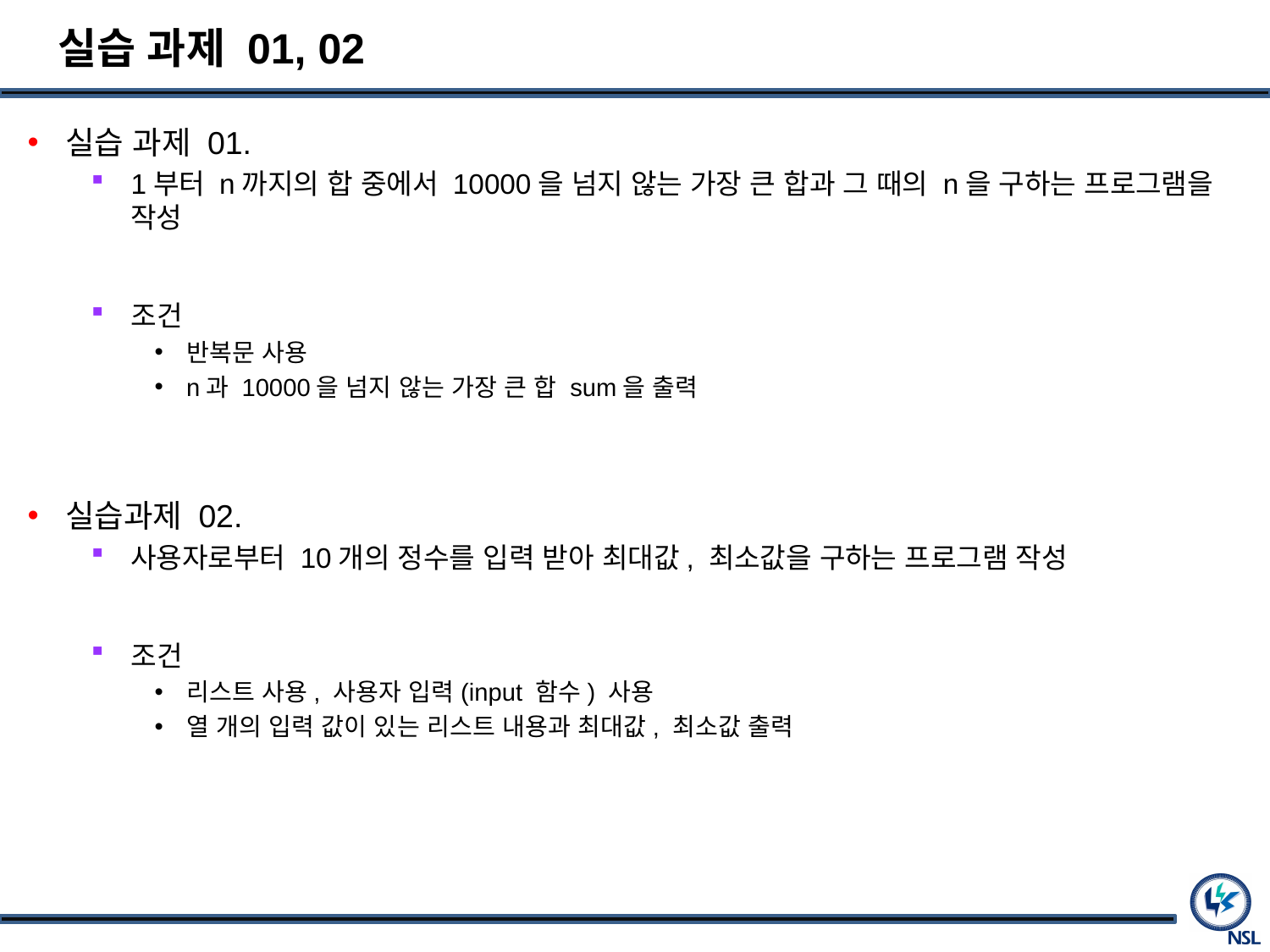

# 실습 과제 01, 02
실습 과제 01.
1부터 n까지의 합 중에서 10000을 넘지 않는 가장 큰 합과 그 때의 n을 구하는 프로그램을 작성

조건
반복문 사용
n과 10000을 넘지 않는 가장 큰 합 sum을 출력

실습과제 02.
사용자로부터 10개의 정수를 입력 받아 최대값, 최소값을 구하는 프로그램 작성

조건
리스트 사용, 사용자 입력(input 함수) 사용
열 개의 입력 값이 있는 리스트 내용과 최대값, 최소값 출력